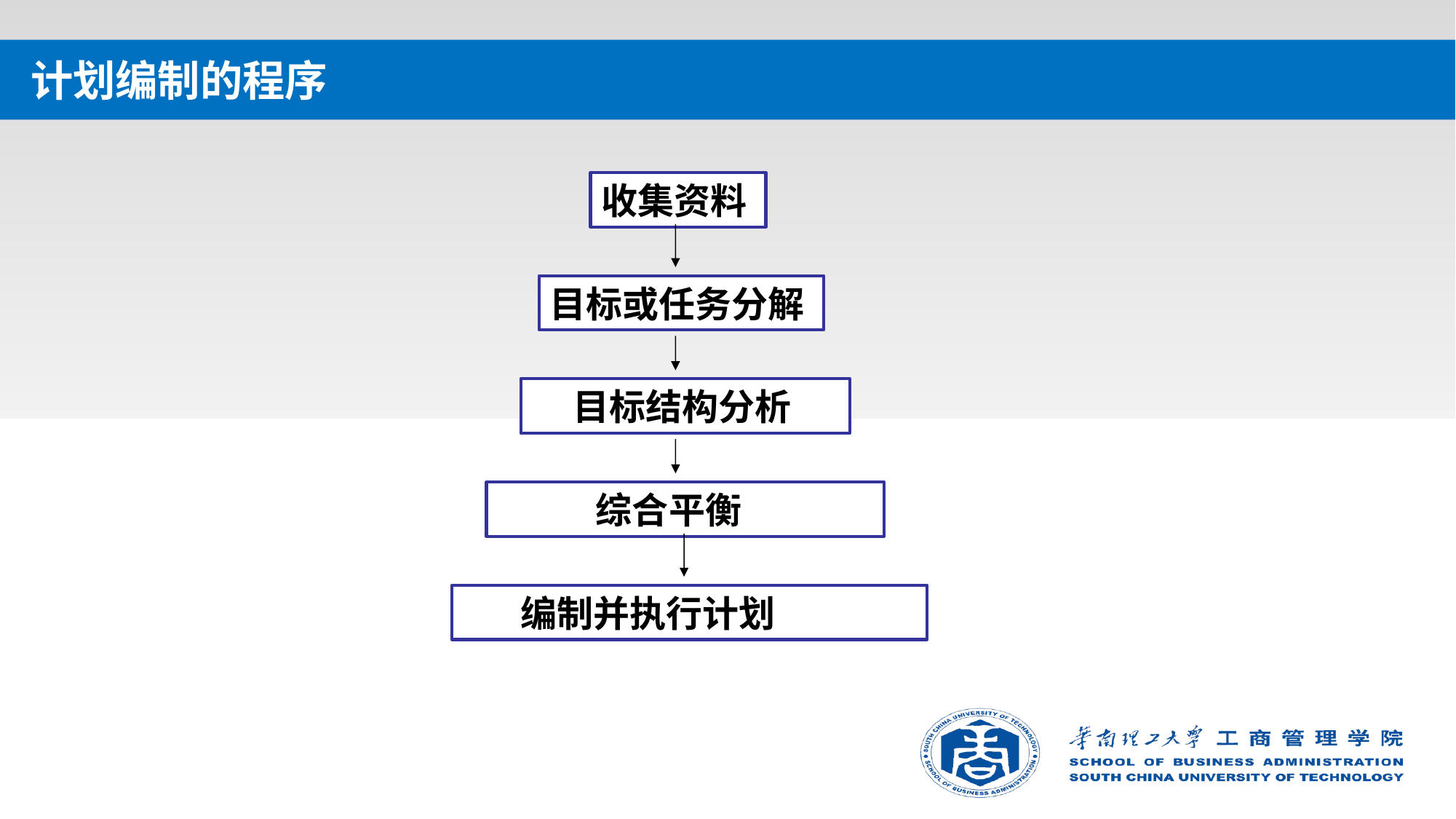

# 计划编制的程序

收集资料

目标或任务分解

    目标结构分析

           综合平衡

      编制并执行计划